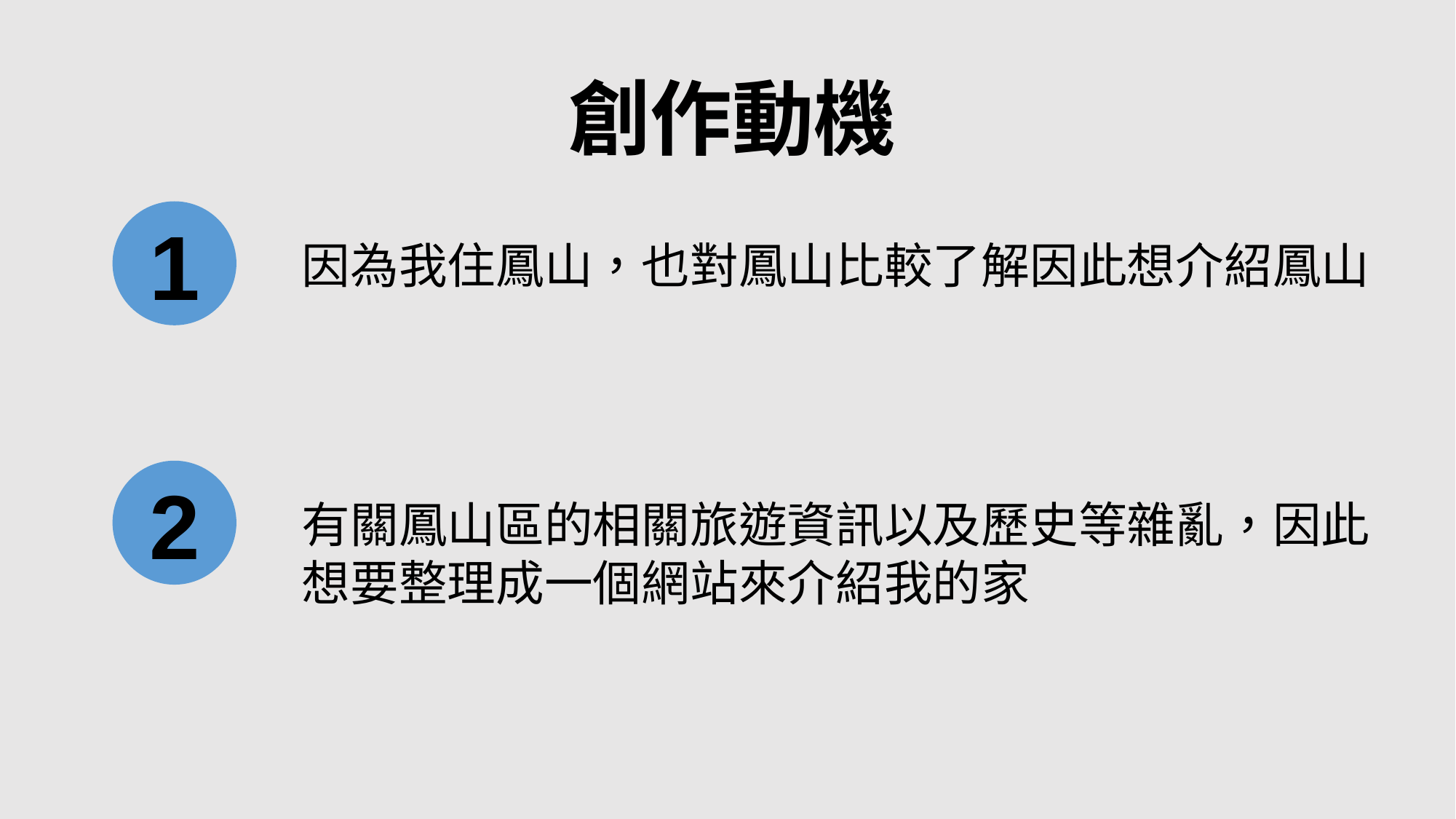

創作動機

1
因為我住鳳山，也對鳳山比較了解因此想介紹鳳山

2
有關鳳山區的相關旅遊資訊以及歷史等雜亂，因此想要整理成一個網站來介紹我的家